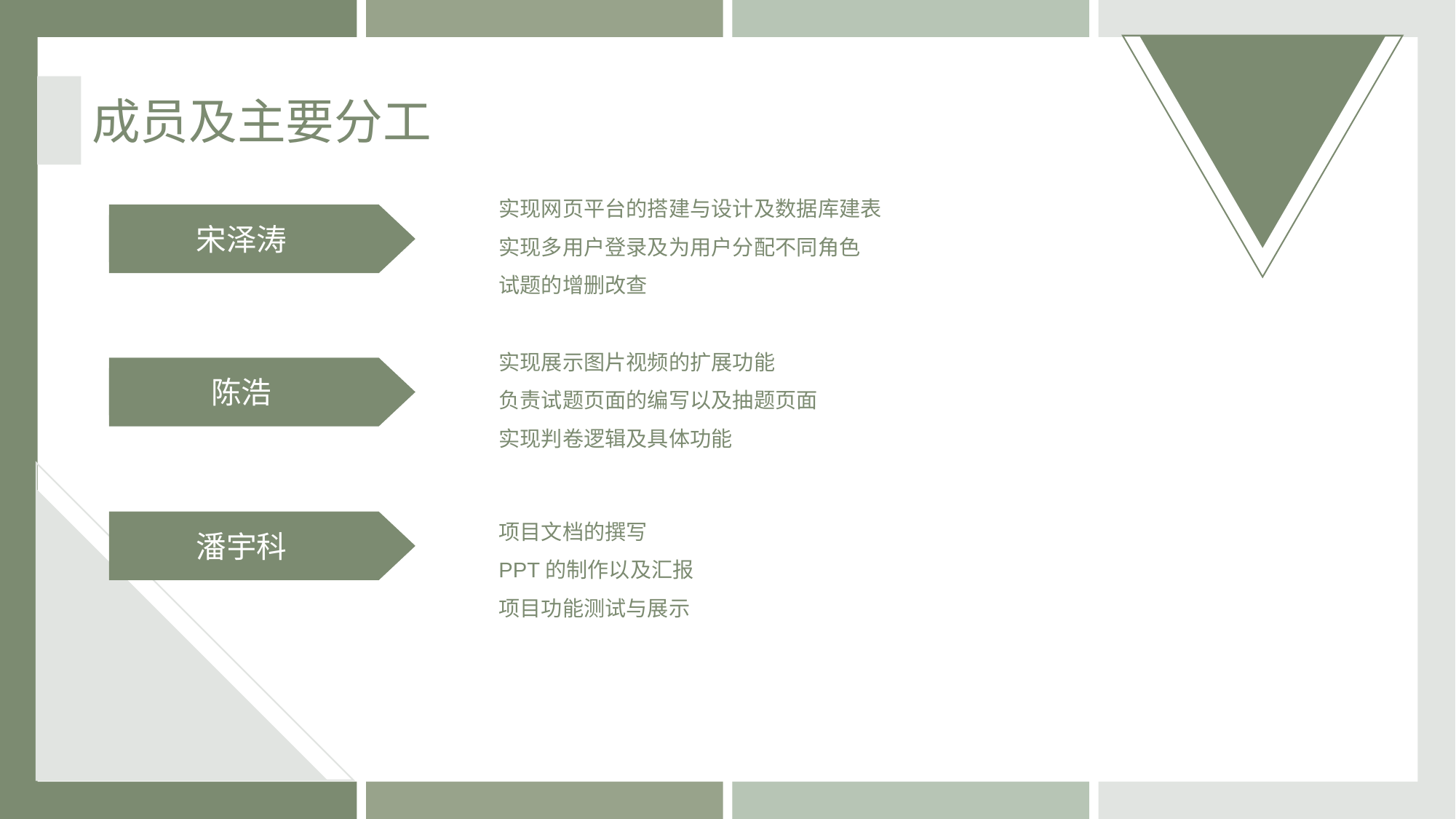

成员及主要分工
实现网页平台的搭建与设计及数据库建表
实现多用户登录及为用户分配不同角色
试题的增删改查

宋泽涛
实现展示图片视频的扩展功能
负责试题页面的编写以及抽题页面
实现判卷逻辑及具体功能

陈浩

项目文档的撰写
PPT的制作以及汇报
项目功能测试与展示

潘宇科